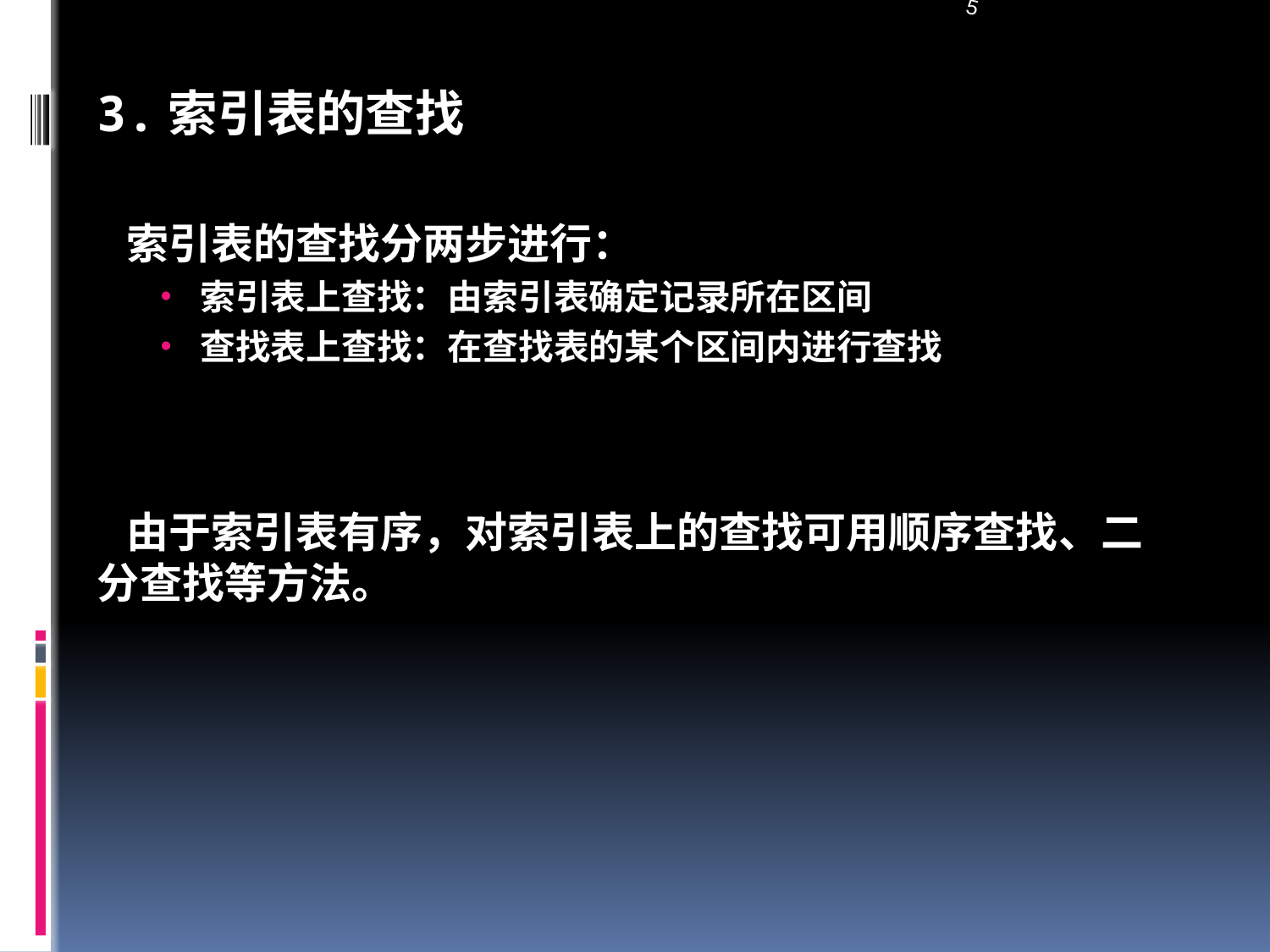

5
3.索引表的查找

  索引表的查找分两步进行：
索引表上查找：由索引表确定记录所在区间
查找表上查找：在查找表的某个区间内进行查找

  由于索引表有序，对索引表上的查找可用顺序查找、二分查找等方法。